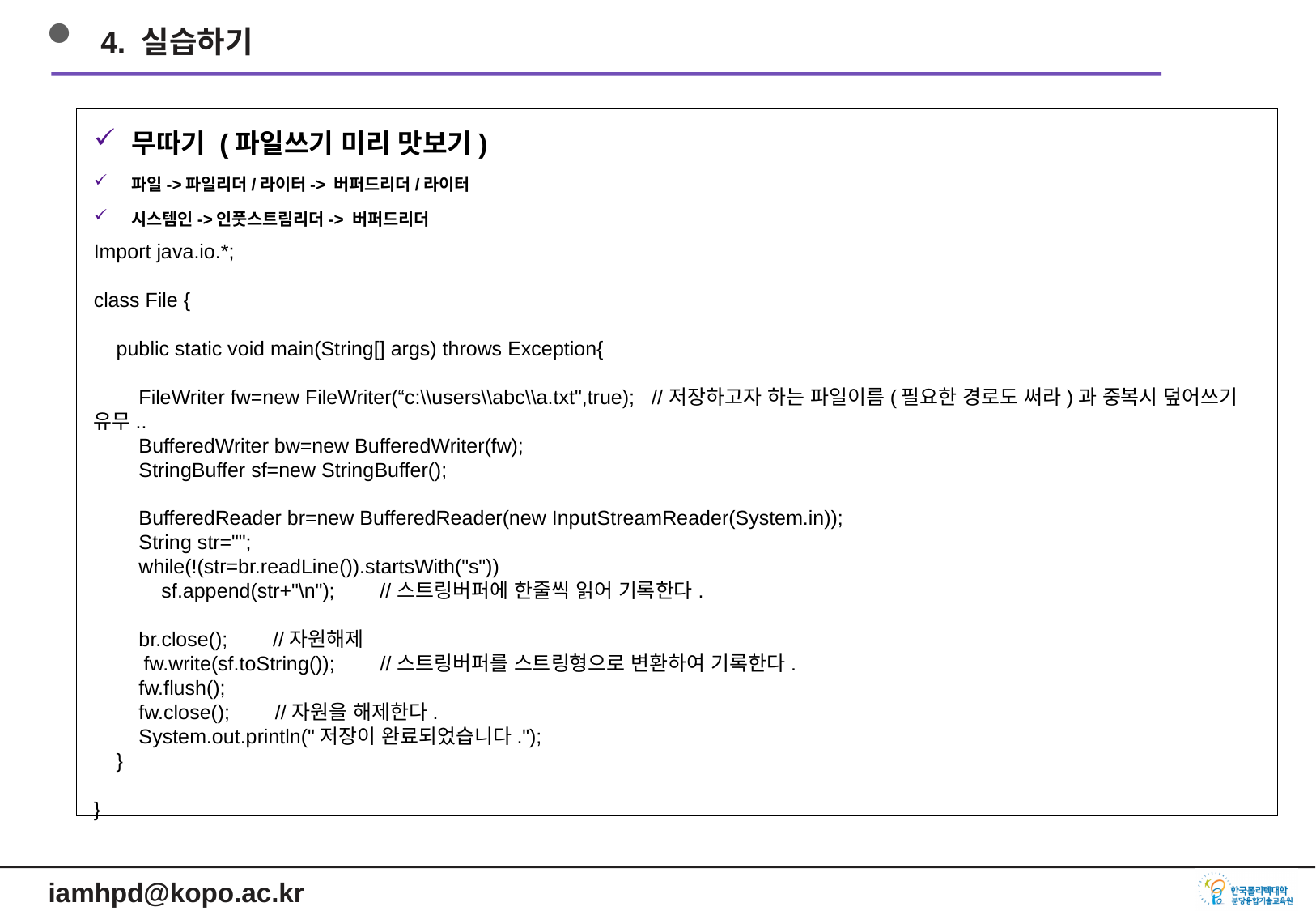

4. 실습하기
무따기 (파일쓰기 미리 맛보기)
파일->파일리더/라이터-> 버퍼드리더/라이터
시스템인->인풋스트림리더-> 버퍼드리더
Import java.io.*;
class File {
    public static void main(String[] args) throws Exception{
        
        FileWriter fw=new FileWriter(“c:\\users\\abc\\a.txt",true);   //저장하고자 하는 파일이름(필요한 경로도 써라)과 중복시 덮어쓰기 유무..
        BufferedWriter bw=new BufferedWriter(fw);
        StringBuffer sf=new StringBuffer();
        
        BufferedReader br=new BufferedReader(new InputStreamReader(System.in));
        String str="";
        while(!(str=br.readLine()).startsWith("s"))
            sf.append(str+"\n");        //스트링버퍼에 한줄씩 읽어 기록한다.
        
        br.close();        //자원해제
        fw.write(sf.toString());        //스트링버퍼를 스트링형으로 변환하여 기록한다.
        fw.flush();
        fw.close();        //자원을 해제한다.
        System.out.println("저장이 완료되었습니다.");
    }
}